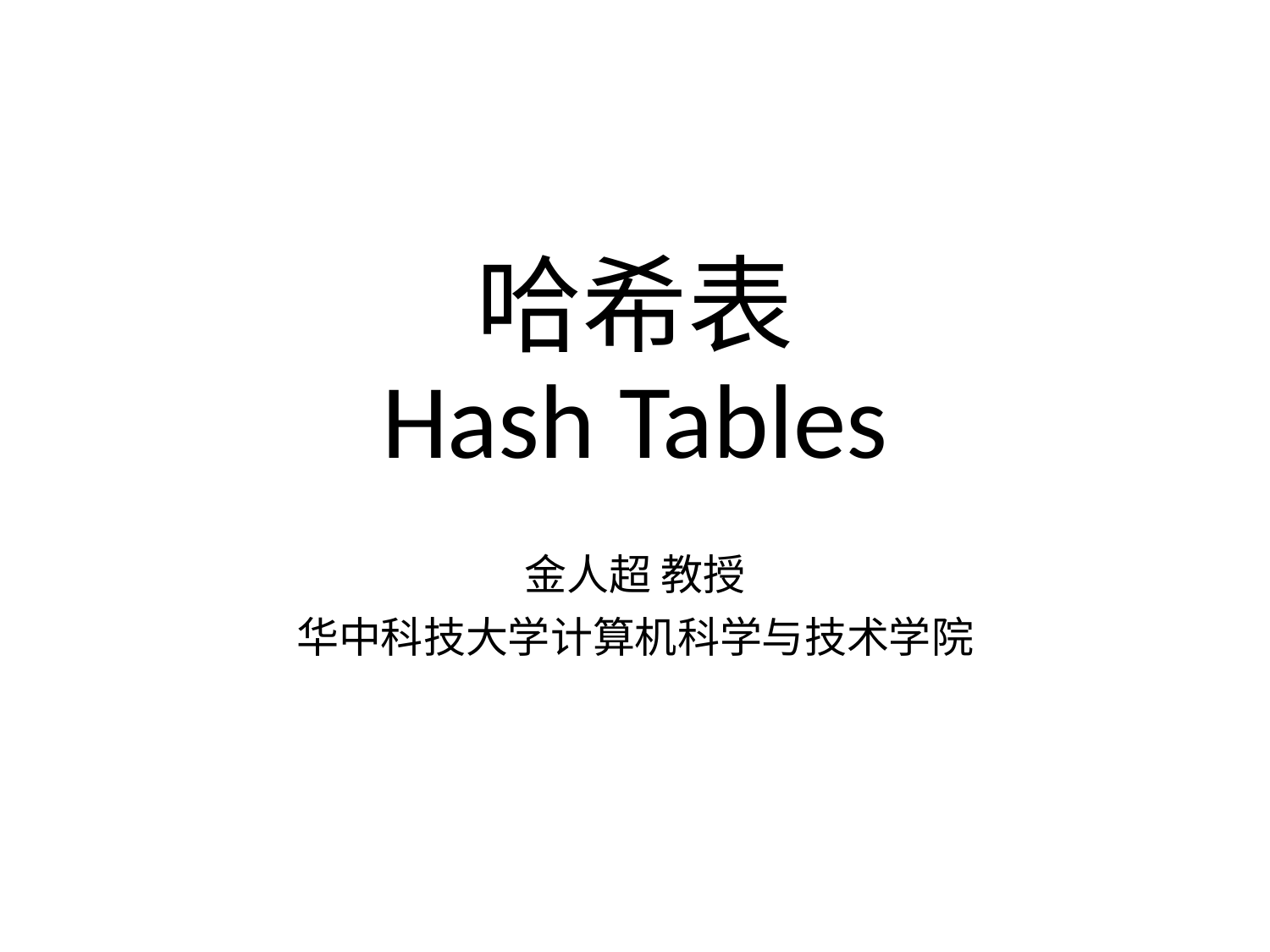

# 哈希表 Hash Tables
金人超 教授
华中科技大学计算机科学与技术学院